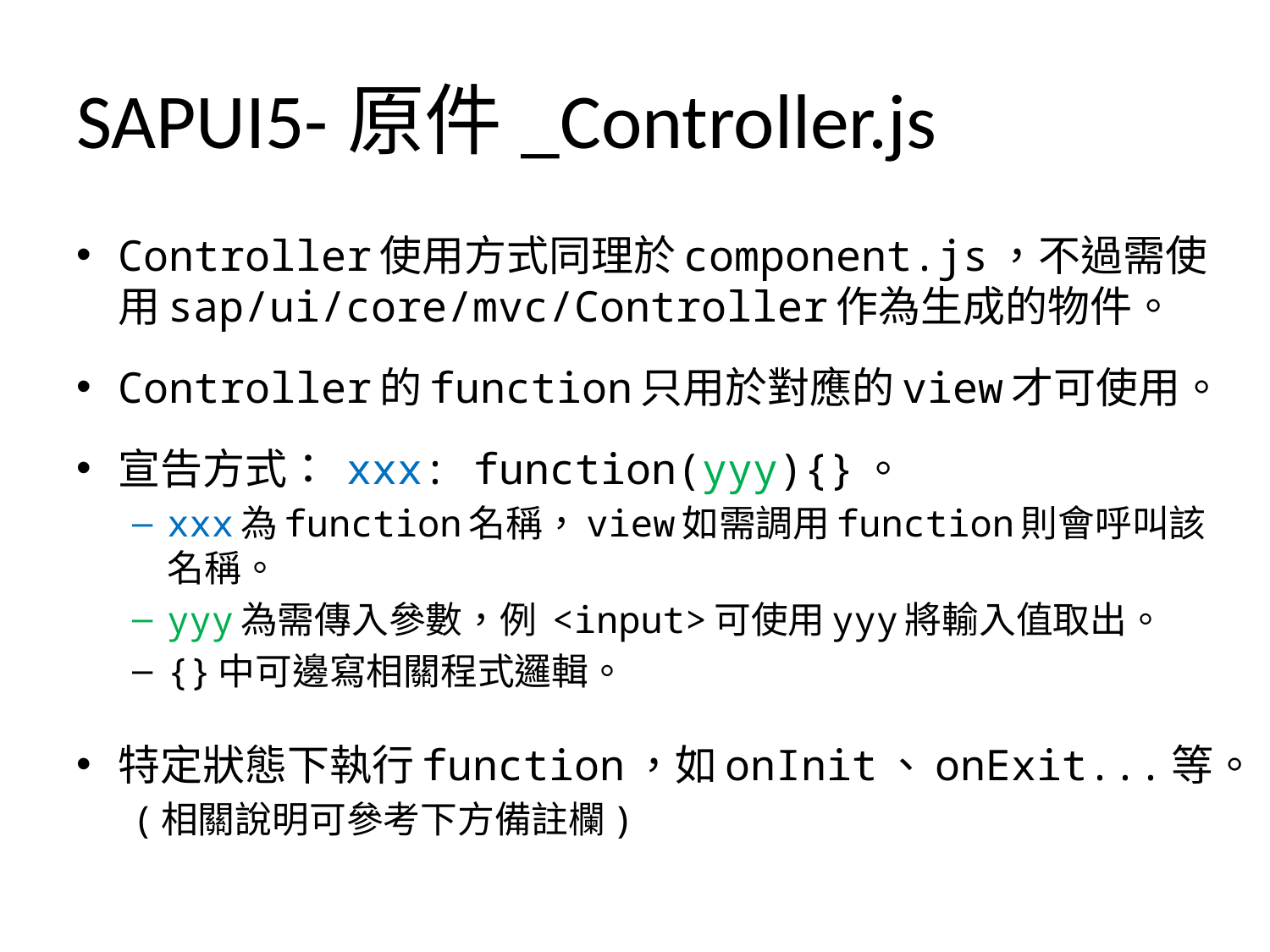

# SAPUI5-原件_Controller.js
Controller使用方式同理於component.js，不過需使用sap/ui/core/mvc/Controller作為生成的物件。

Controller的function只用於對應的view才可使用。

宣告方式： xxx: function(yyy){}。
xxx為function名稱，view如需調用function則會呼叫該 名稱。
yyy為需傳入參數，例 <input>可使用yyy將輸入值取出。
{}中可邊寫相關程式邏輯。

特定狀態下執行function，如onInit、onExit...等。
(相關說明可參考下方備註欄)